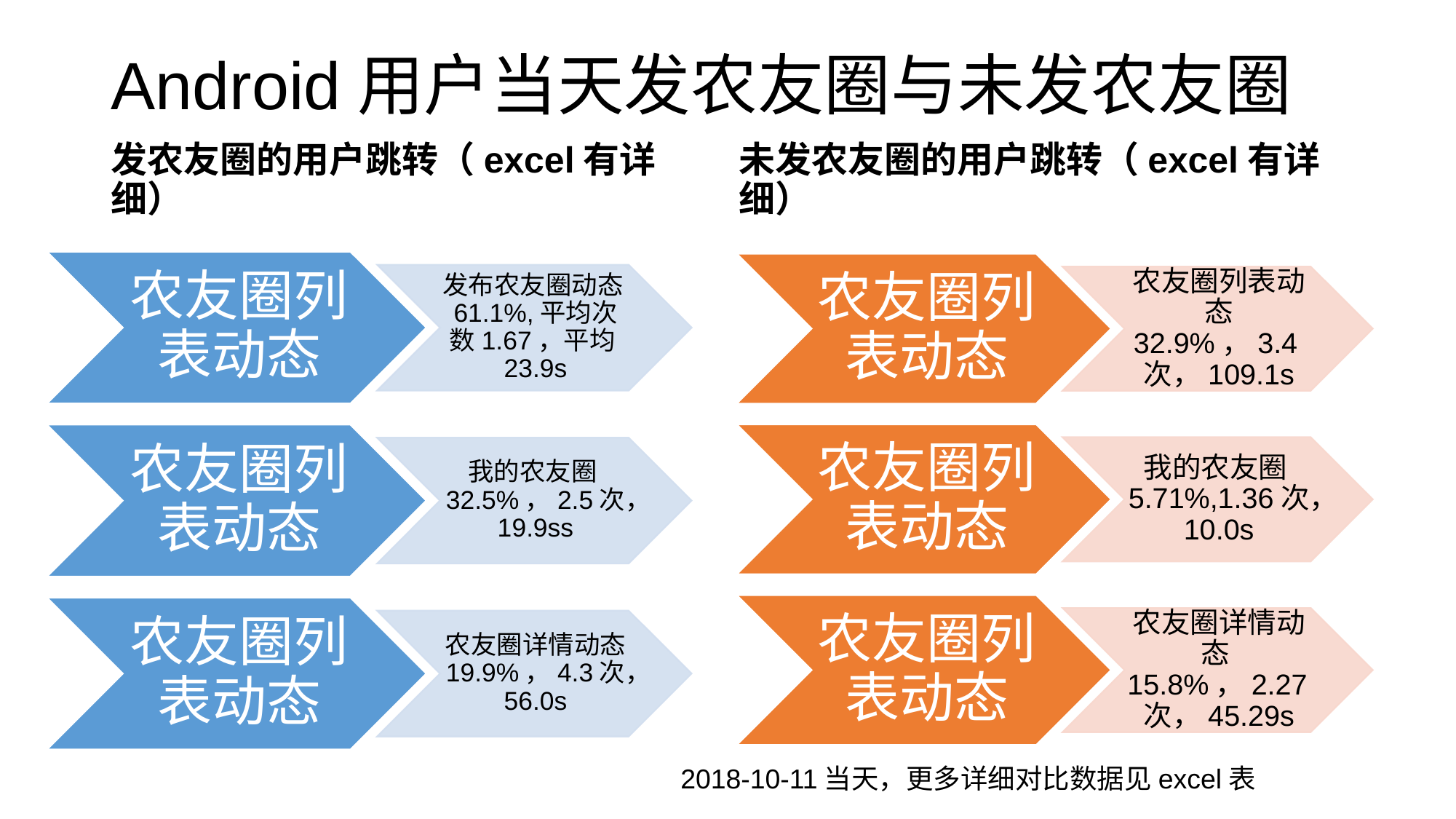

# Android用户当天发农友圈与未发农友圈
未发农友圈的用户跳转（excel有详细）
发农友圈的用户跳转（excel有详细）
农友圈列表动态
农友圈列表动态 32.9%，3.4次，109.1s
农友圈列表动态
我的农友圈5.71%,1.36次，10.0s
农友圈列表动态
农友圈详情动态15.8%，2.27次，45.29s
农友圈列表动态
发布农友圈动态61.1%,平均次数1.67，平均23.9s
农友圈列表动态
我的农友圈32.5%，2.5次，19.9ss
农友圈列表动态
农友圈详情动态 19.9%，4.3次，56.0s

2018-10-11当天，更多详细对比数据见excel表